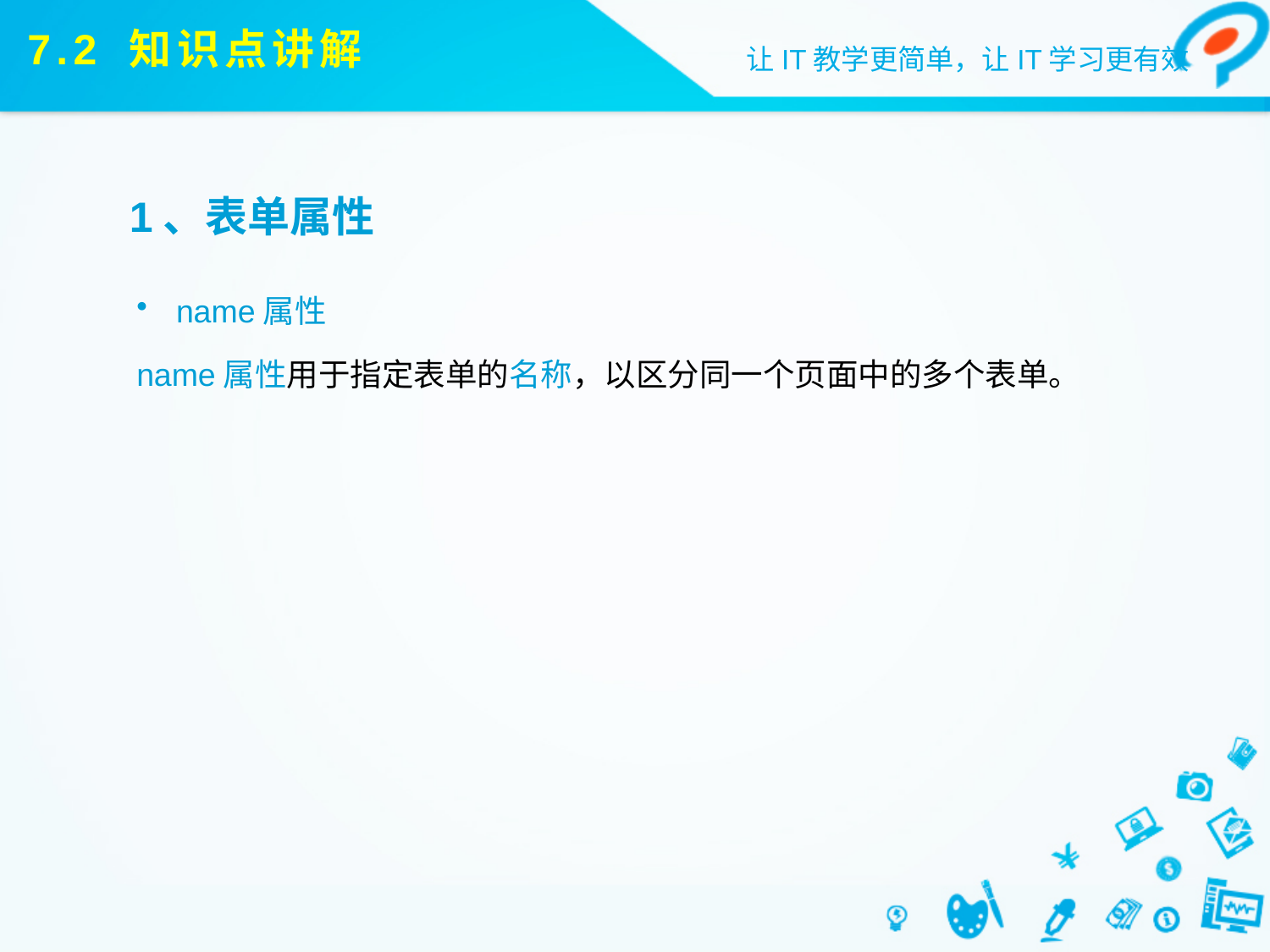

# 7.2 知识点讲解
1、表单属性
name属性
name属性用于指定表单的名称，以区分同一个页面中的多个表单。